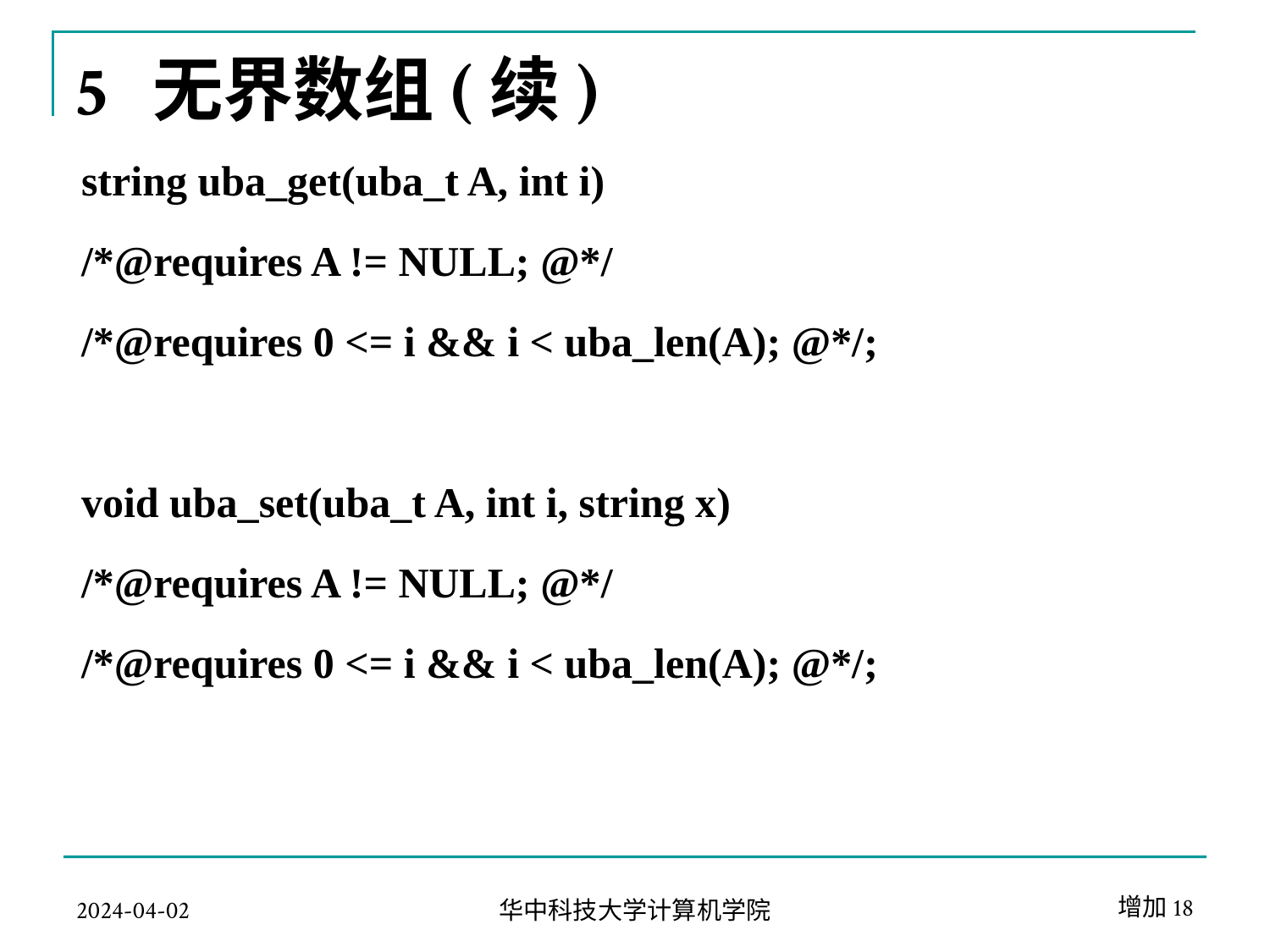

# 5  无界数组(续)
string uba_get(uba_t A, int i)
/*@requires A != NULL; @*/
/*@requires 0 <= i && i < uba_len(A); @*/;

void uba_set(uba_t A, int i, string x)
/*@requires A != NULL; @*/
/*@requires 0 <= i && i < uba_len(A); @*/;

2024-04-02
增加18
华中科技大学计算机学院